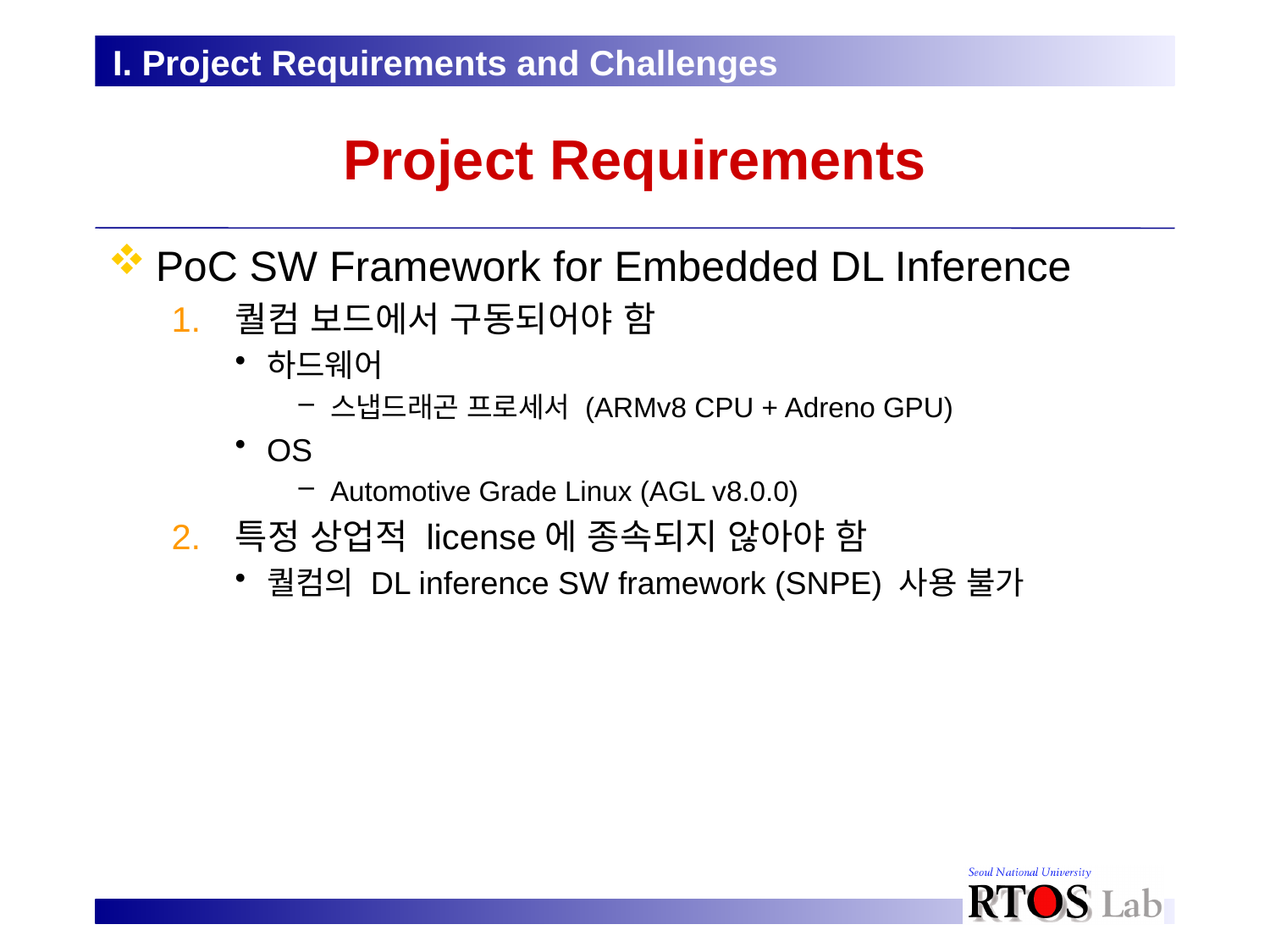

I. Project Requirements and Challenges
# Project Requirements
PoC SW Framework for Embedded DL Inference
퀄컴 보드에서 구동되어야 함
하드웨어
스냅드래곤 프로세서 (ARMv8 CPU + Adreno GPU)
OS
Automotive Grade Linux (AGL v8.0.0)
특정 상업적 license에 종속되지 않아야 함
퀄컴의 DL inference SW framework (SNPE) 사용 불가